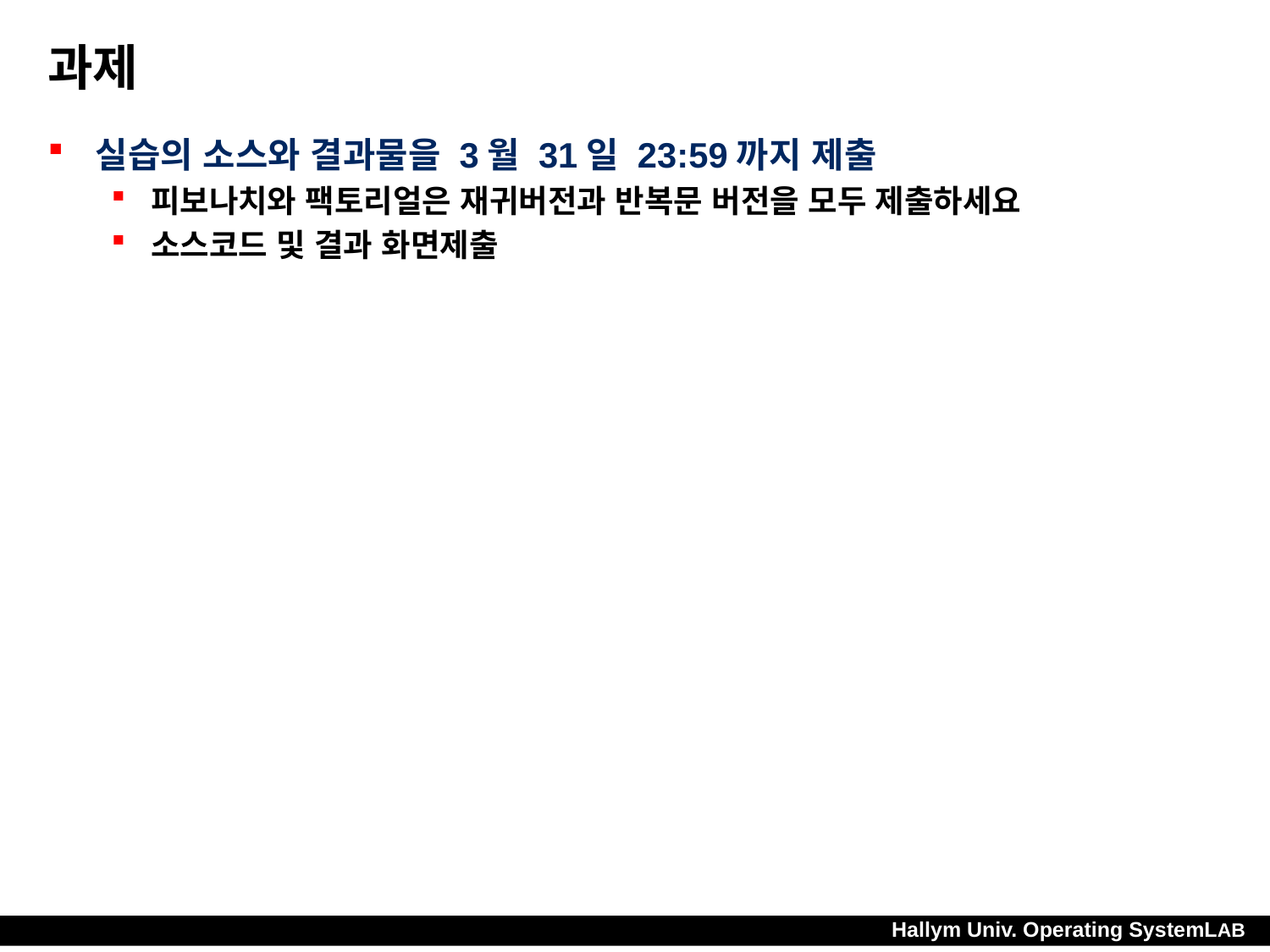

# 과제
실습의 소스와 결과물을 3월 31일 23:59까지 제출
피보나치와 팩토리얼은 재귀버전과 반복문 버전을 모두 제출하세요
소스코드 및 결과 화면제출